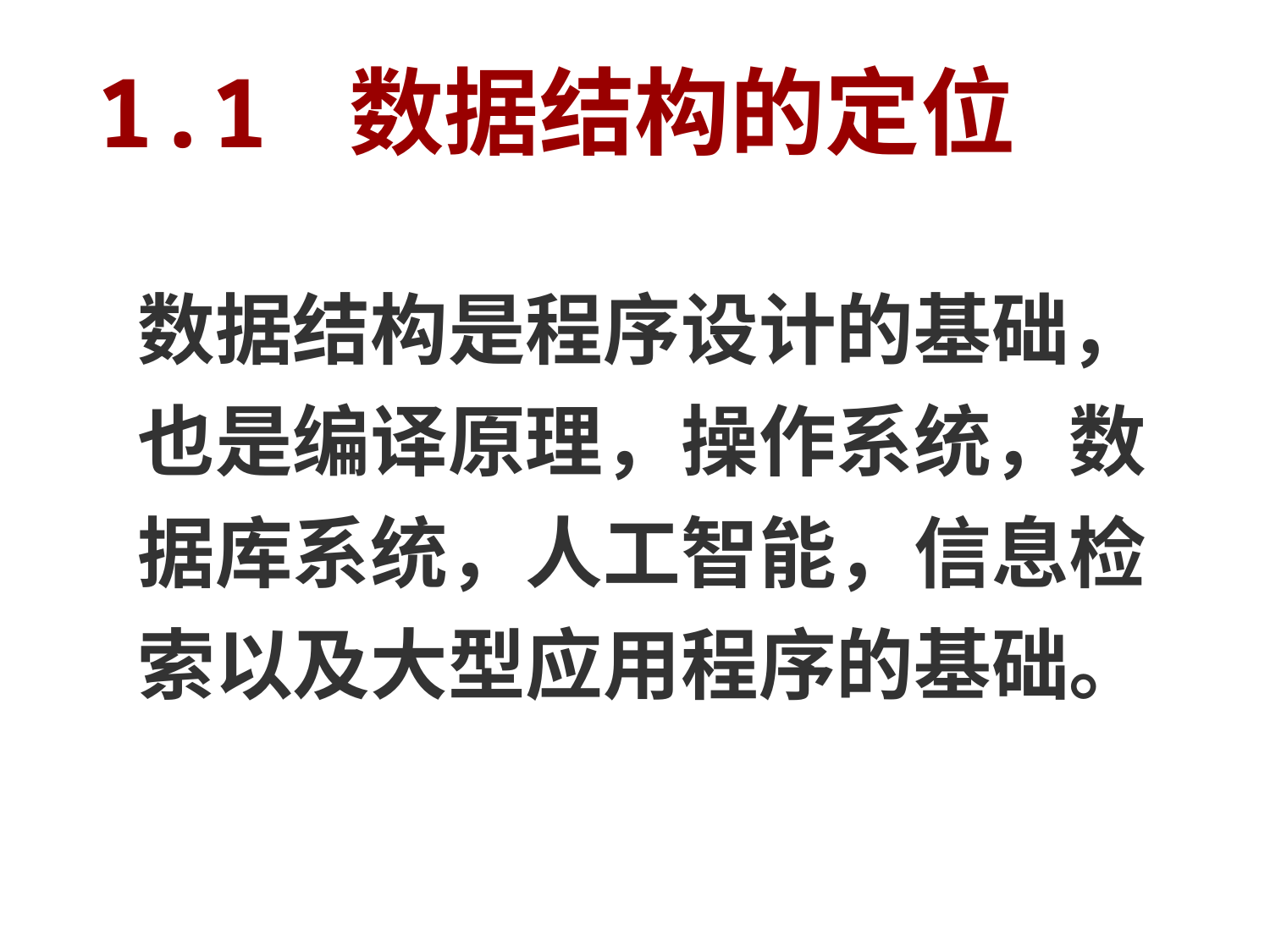

1.1 数据结构的定位
数据结构是程序设计的基础，也是编译原理，操作系统，数据库系统，人工智能，信息检索以及大型应用程序的基础。